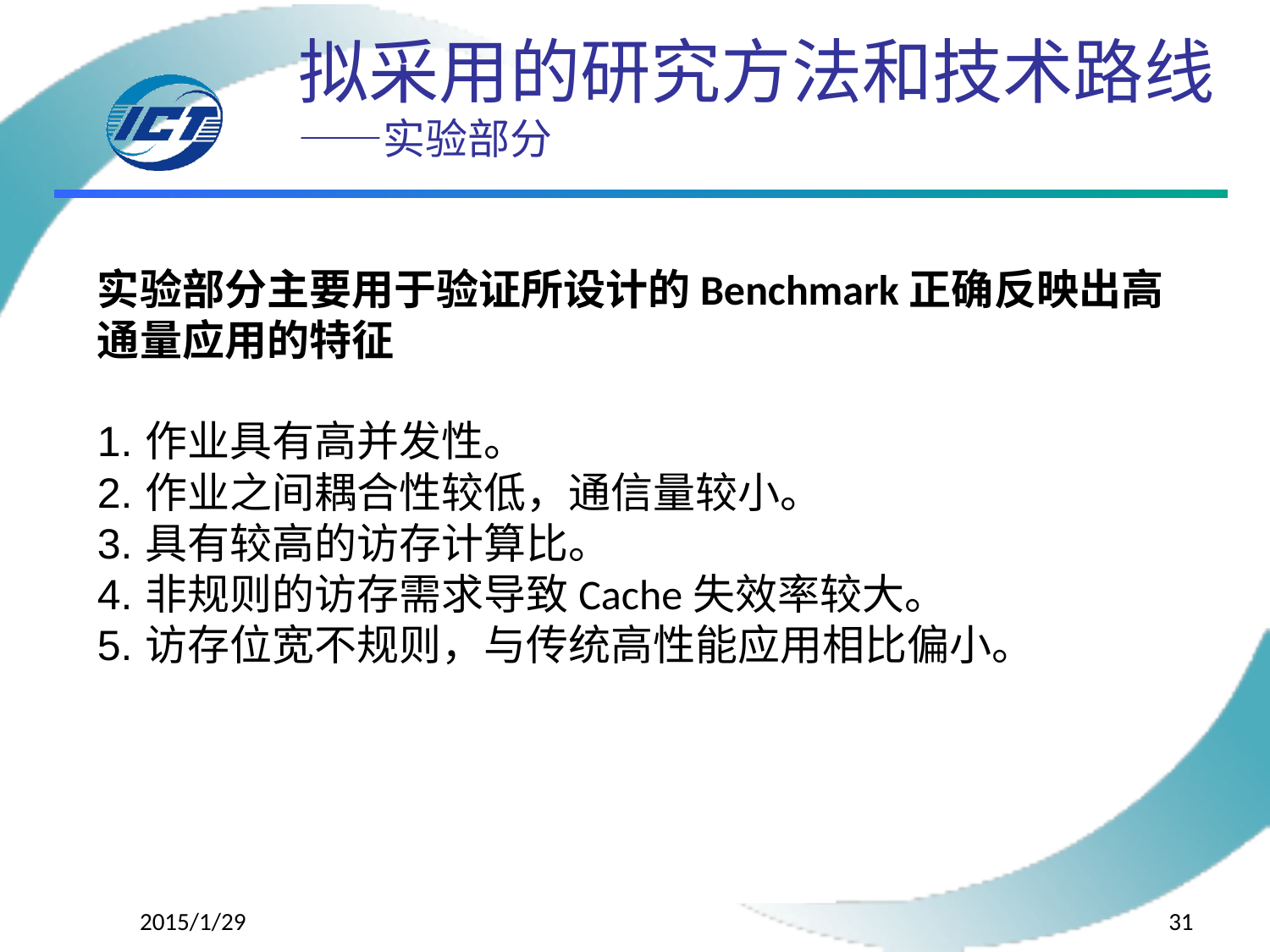

# 拟采用的研究方法和技术路线——实验部分
实验部分主要用于验证所设计的Benchmark正确反映出高通量应用的特征

作业具有高并发性。
作业之间耦合性较低，通信量较小。
具有较高的访存计算比。
非规则的访存需求导致Cache失效率较大。
访存位宽不规则，与传统高性能应用相比偏小。
2015/1/29
31